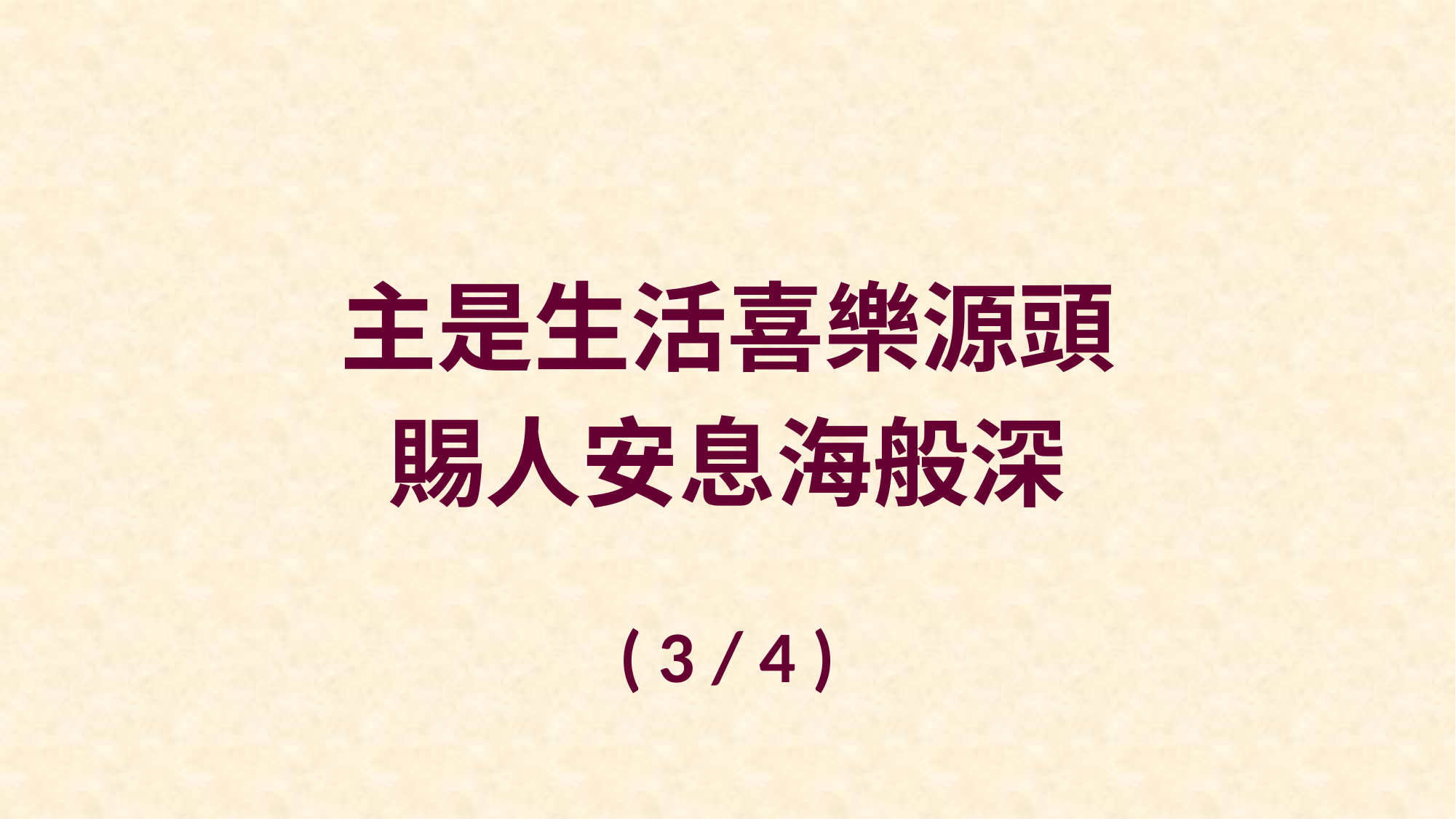

主是生活喜樂源頭
賜人安息海般深
( 3 / 4 )